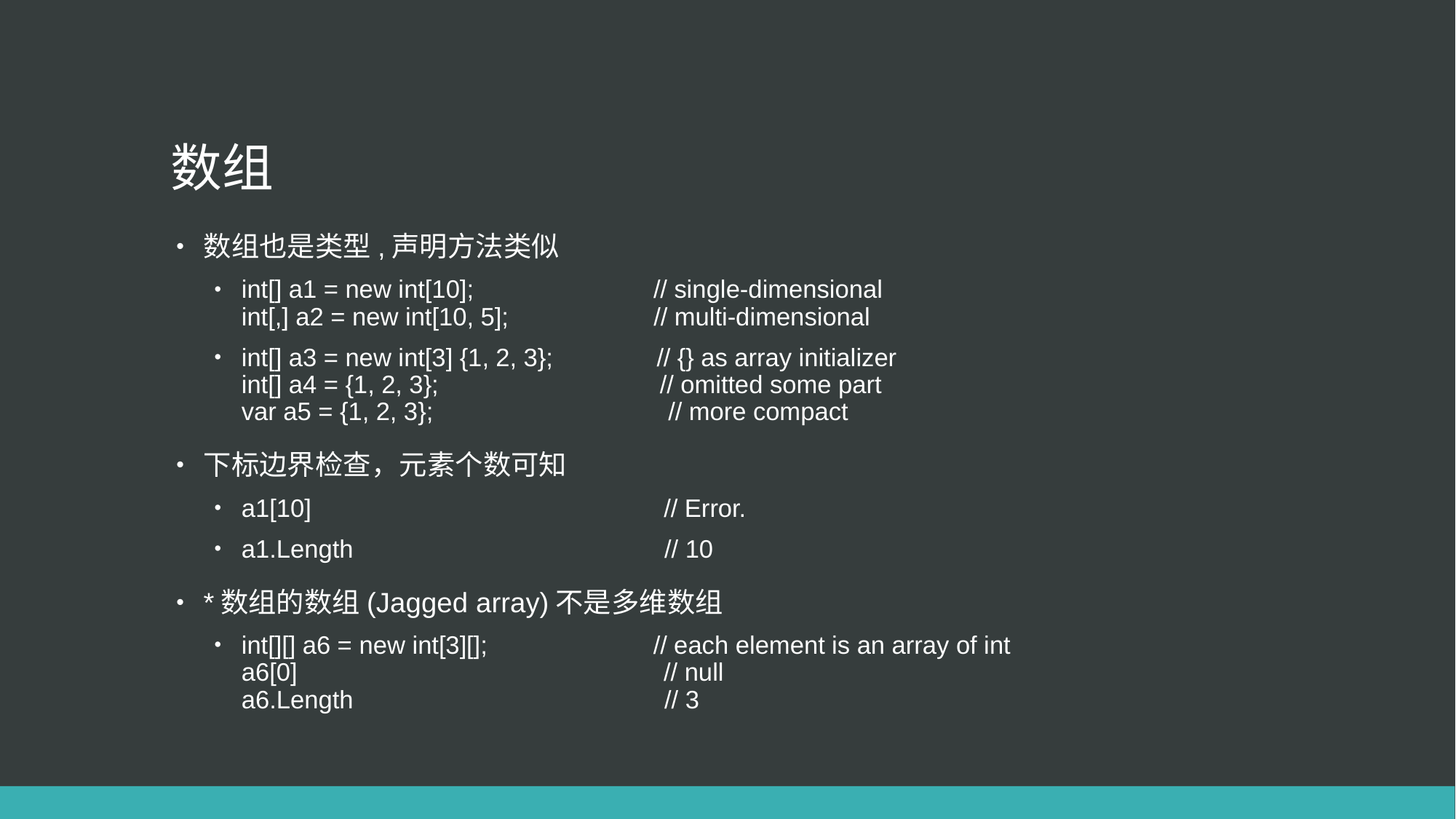

# 数组
数组也是类型,声明方法类似
int[] a1 = new int[10];                          // single-dimensional
int[,] a2 = new int[10, 5];                     // multi-dimensional
int[] a3 = new int[3] {1, 2, 3};               // {} as array initializer
int[] a4 = {1, 2, 3};                                // omitted some part
var a5 = {1, 2, 3};                                  // more compact
下标边界检查，元素个数可知
a1[10]                                                   // Error.
a1.Length                                             // 10
*数组的数组(Jagged array)不是多维数组
int[][] a6 = new int[3][];                        // each element is an array of int
a6[0]                                                     // null
a6.Length                                             // 3